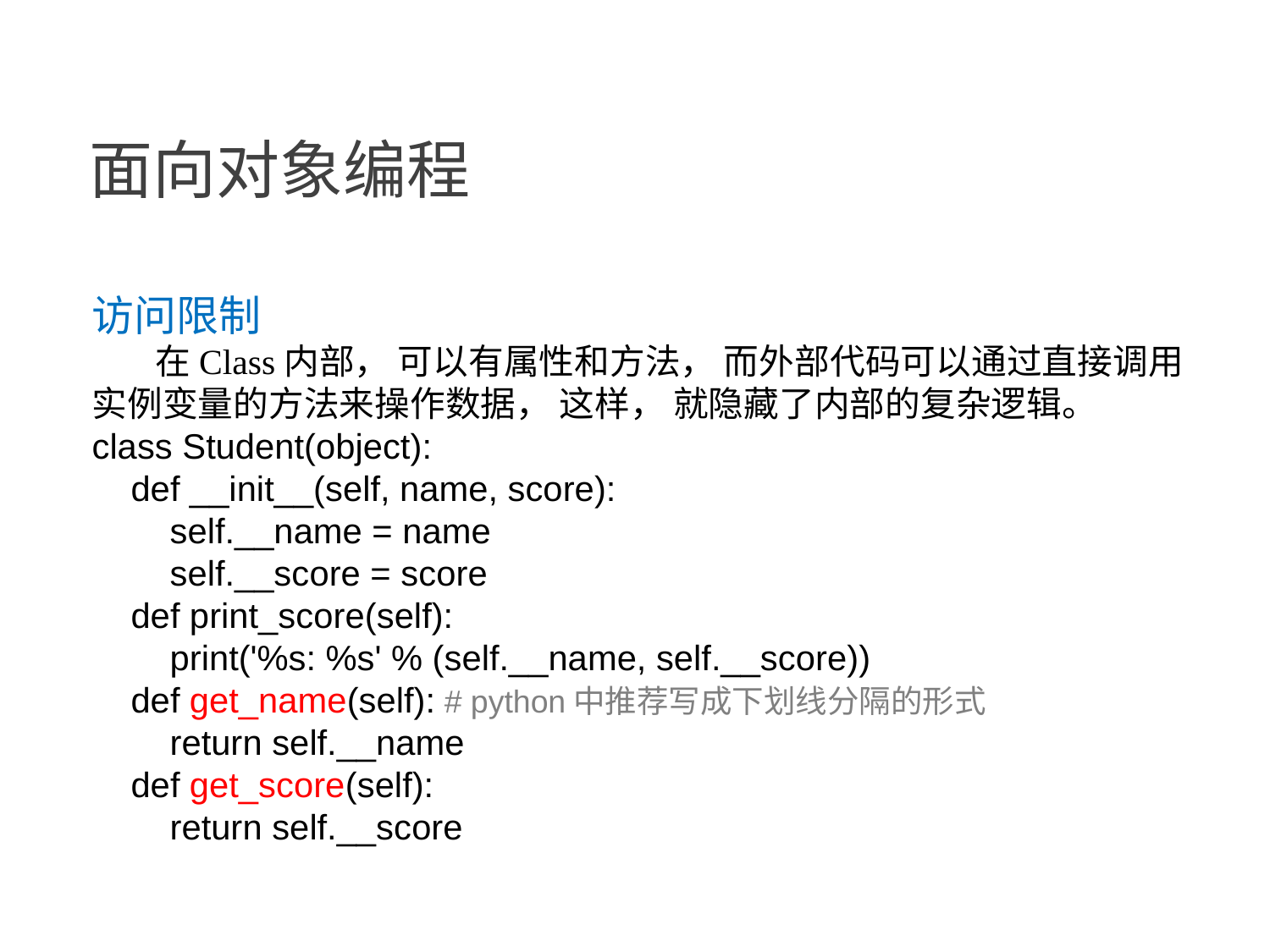

面向对象编程
访问限制
在Class内部， 可以有属性和方法， 而外部代码可以通过直接调用实例变量的方法来操作数据， 这样， 就隐藏了内部的复杂逻辑。
class Student(object):
    def __init__(self, name, score):
        self.__name = name
        self.__score = score
    def print_score(self):
        print('%s: %s' % (self.__name, self.__score))
    def get_name(self): # python中推荐写成下划线分隔的形式
        return self.__name
    def get_score(self):
        return self.__score